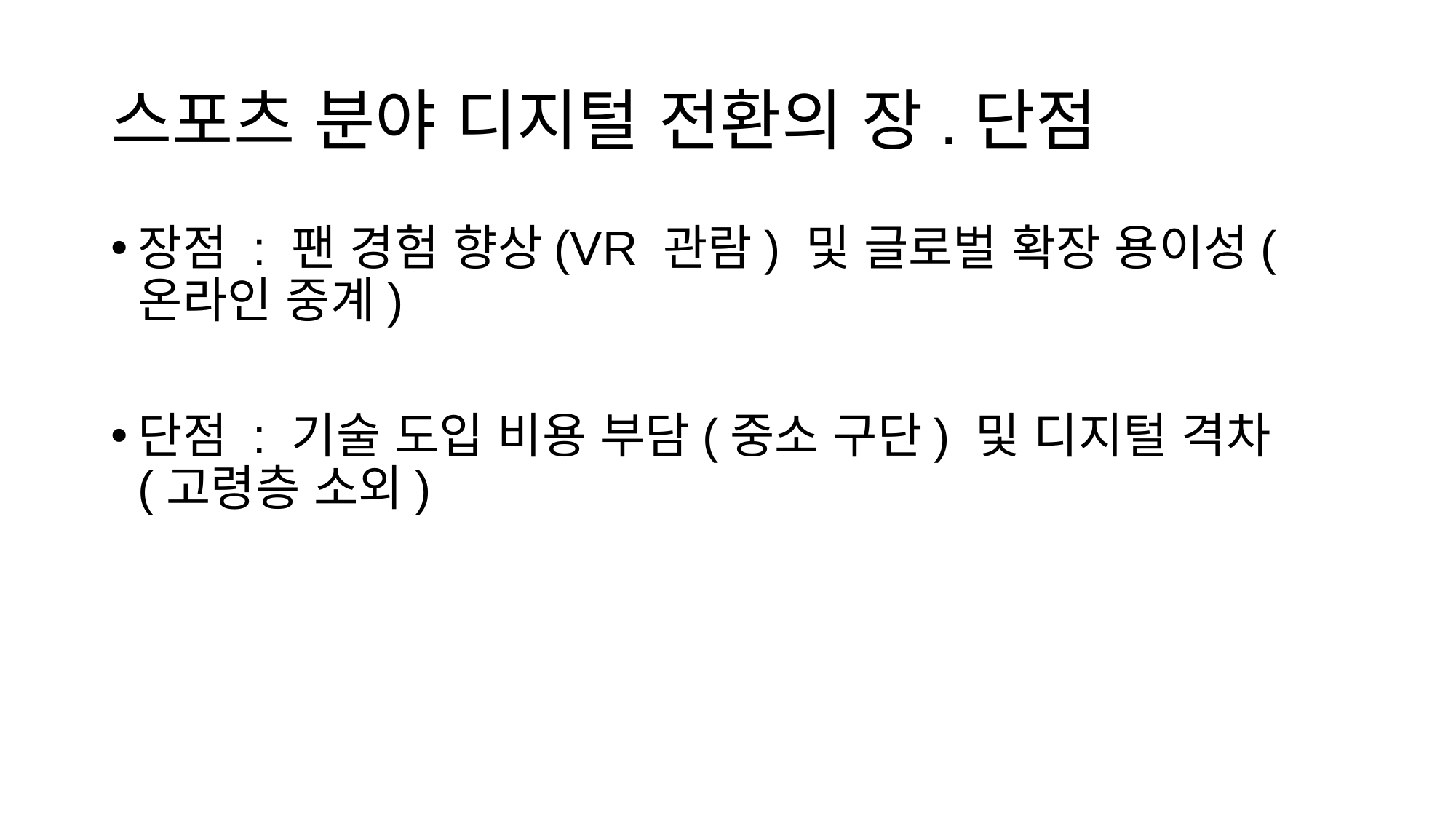

# 스포츠 분야 디지털 전환의 장.단점
장점 : 팬 경험 향상(VR 관람) 및 글로벌 확장 용이성(온라인 중계)

단점 : 기술 도입 비용 부담(중소 구단) 및 디지털 격차(고령층 소외)